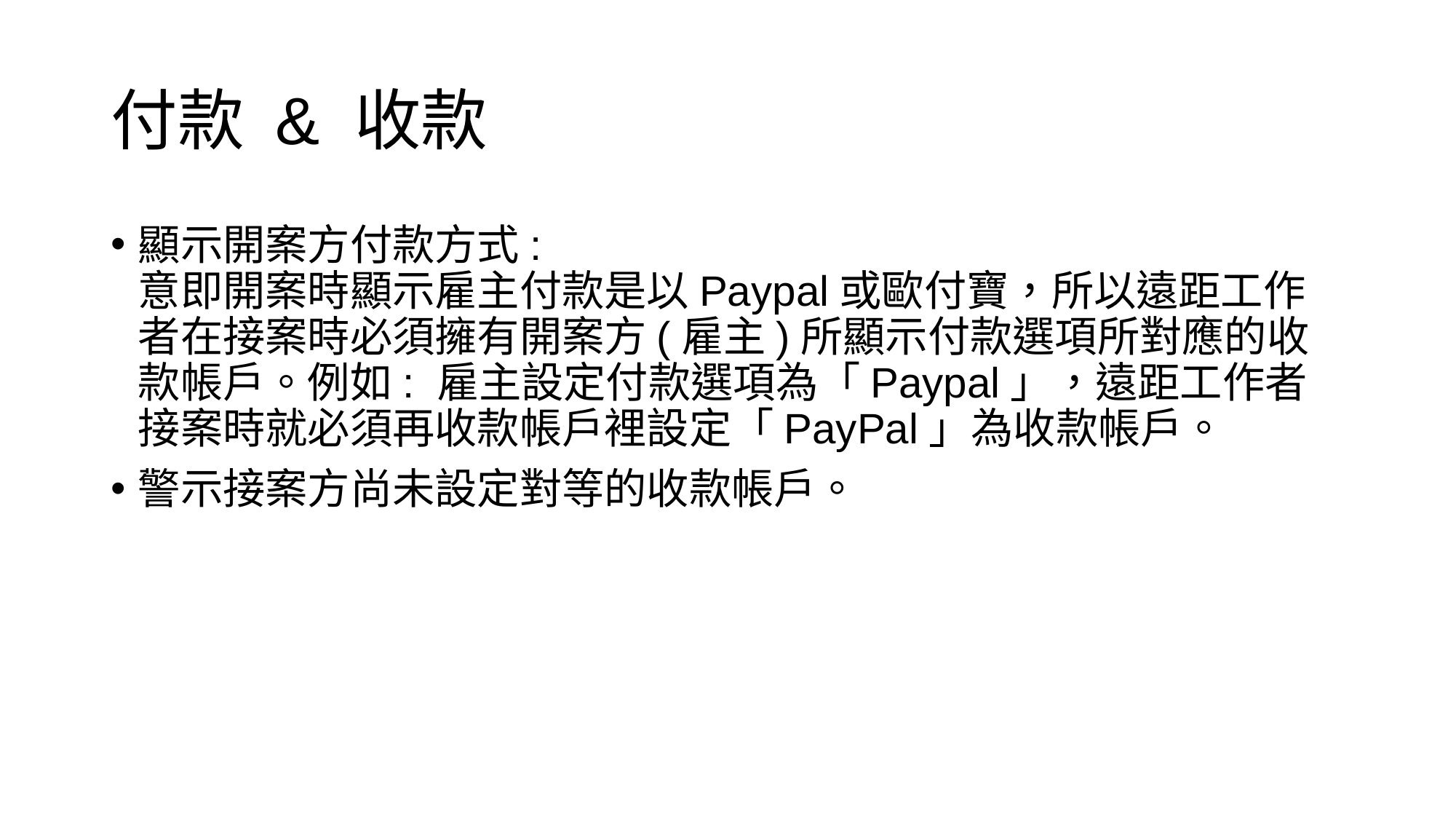

# 付款 & 收款
顯示開案方付款方式:
意即開案時顯示雇主付款是以Paypal或歐付寶，所以遠距工作者在接案時必須擁有開案方(雇主)所顯示付款選項所對應的收款帳戶。例如: 雇主設定付款選項為「Paypal」，遠距工作者接案時就必須再收款帳戶裡設定「PayPal」為收款帳戶。
警示接案方尚未設定對等的收款帳戶。